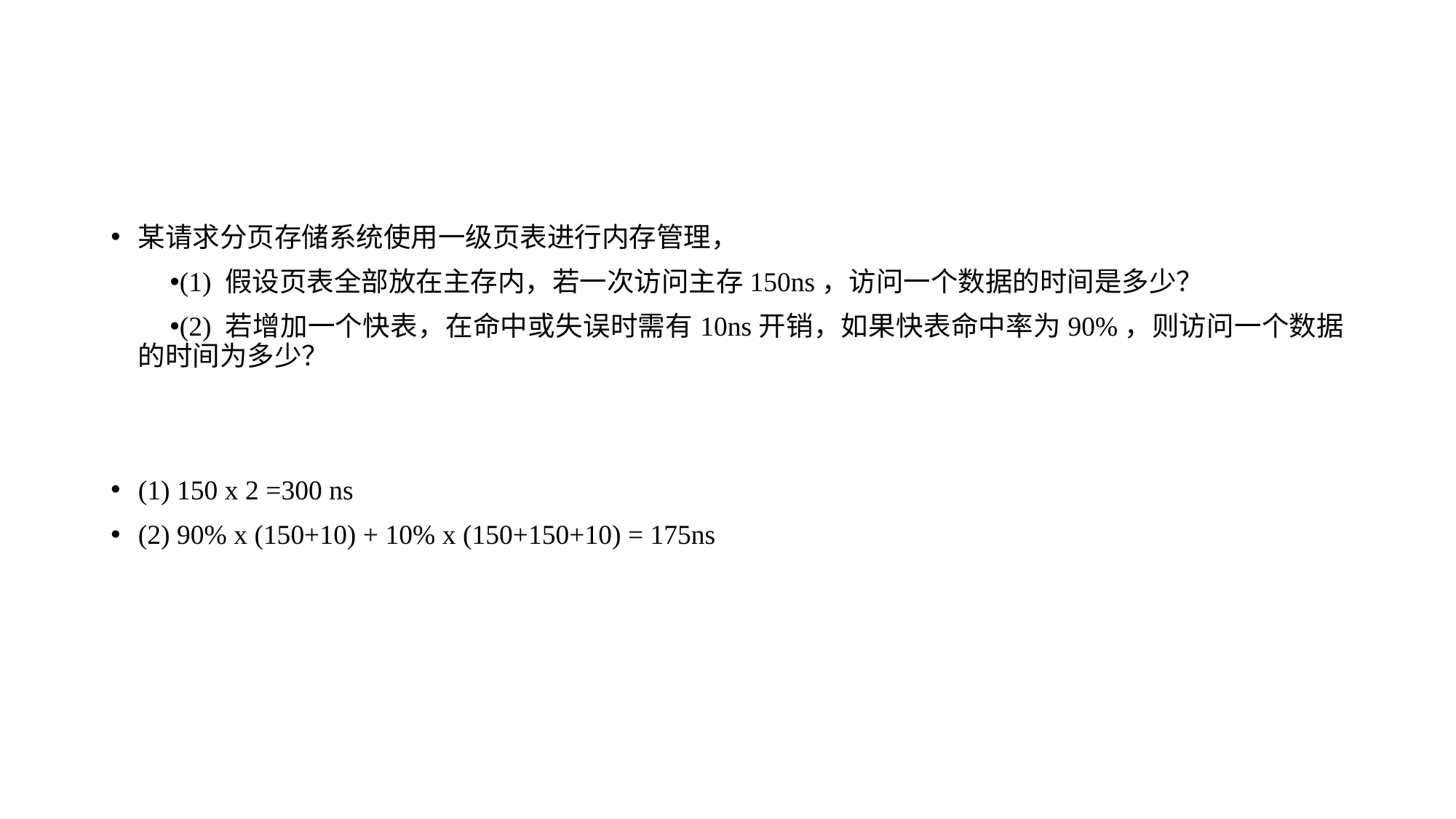

某请求分页存储系统使用一级页表进行内存管理，
(1) 假设页表全部放在主存内，若一次访问主存150ns，访问一个数据的时间是多少？
(2) 若增加一个快表，在命中或失误时需有10ns开销，如果快表命中率为90%，则访问一个数据的时间为多少？

(1) 150 x 2 =300 ns
(2) 90% x (150+10) + 10% x (150+150+10) = 175ns